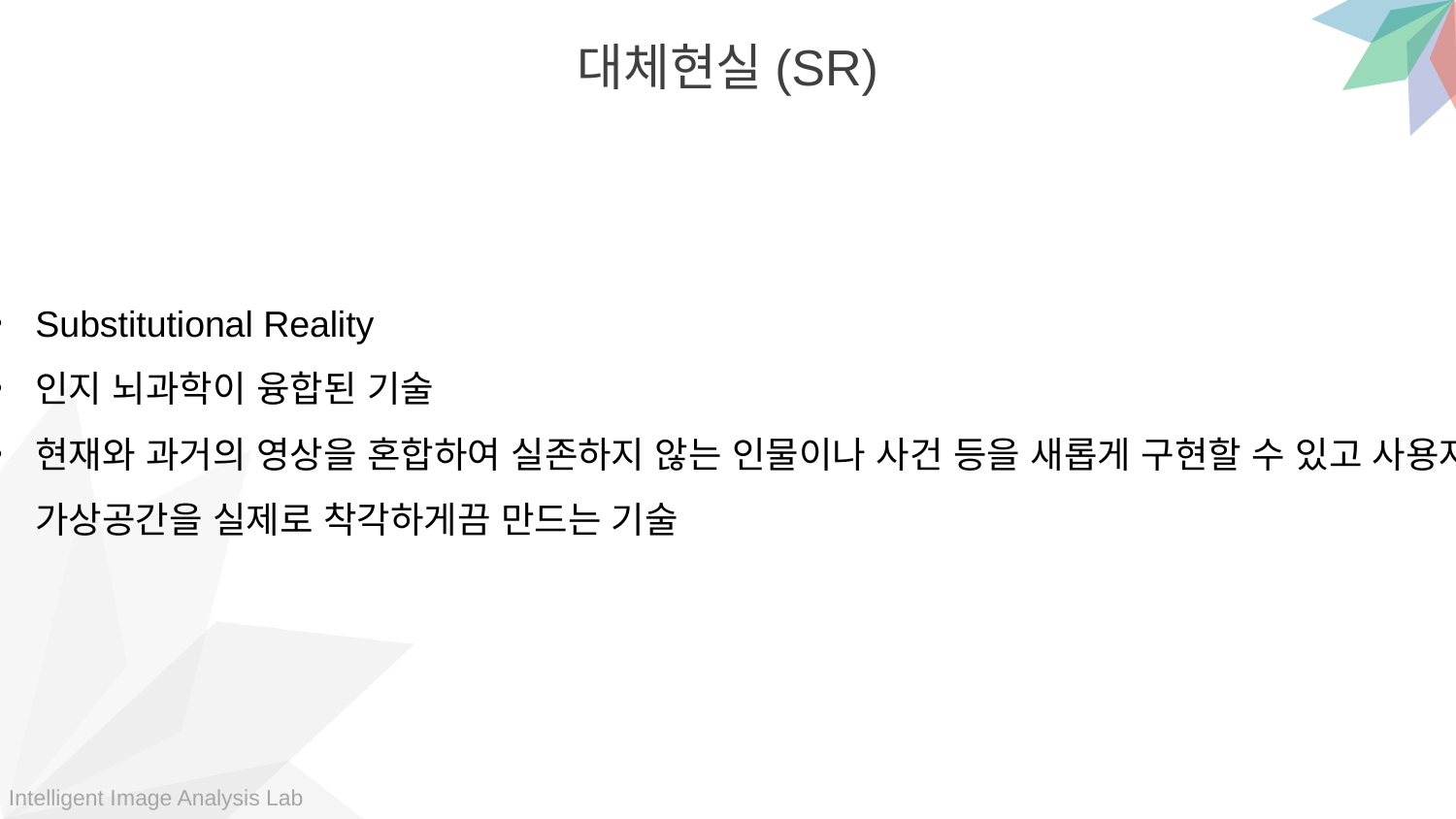

대체현실(SR)
Substitutional Reality
인지 뇌과학이 융합된 기술
현재와 과거의 영상을 혼합하여 실존하지 않는 인물이나 사건 등을 새롭게 구현할 수 있고 사용자가
가상공간을 실제로 착각하게끔 만드는 기술